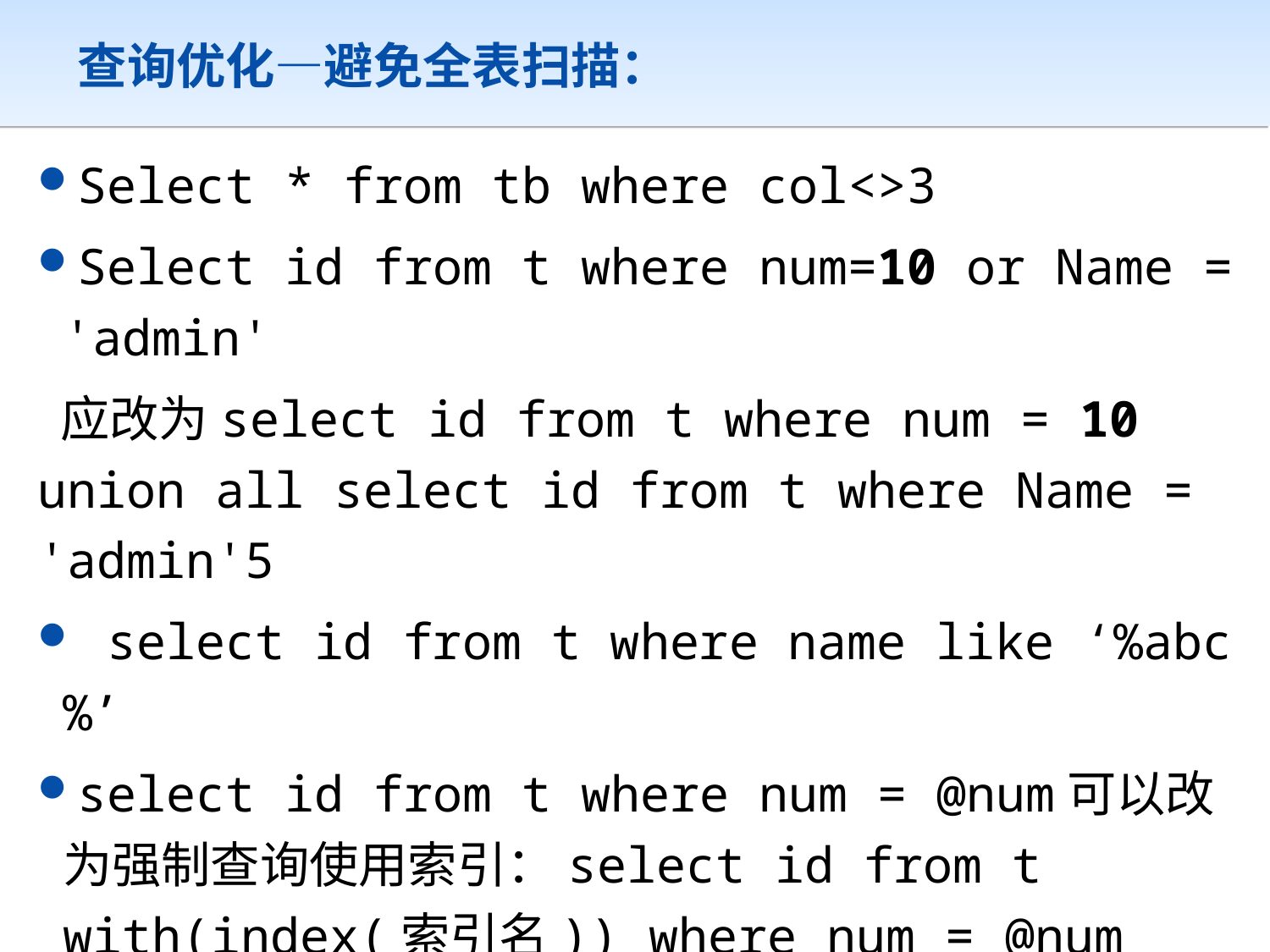

# 查询优化—避免全表扫描：
Select * from tb where col<>3
Select id from t where num=10 or Name = 'admin'
 应改为select id from t where num = 10 union all select id from t where Name = 'admin'5
 select id from t where name like ‘%abc%’
select id from t where num = @num可以改为强制查询使用索引：select id from t with(index(索引名)) where num = @num
select id from t where num/2 = 100应改为:select id from t where num = 100*2